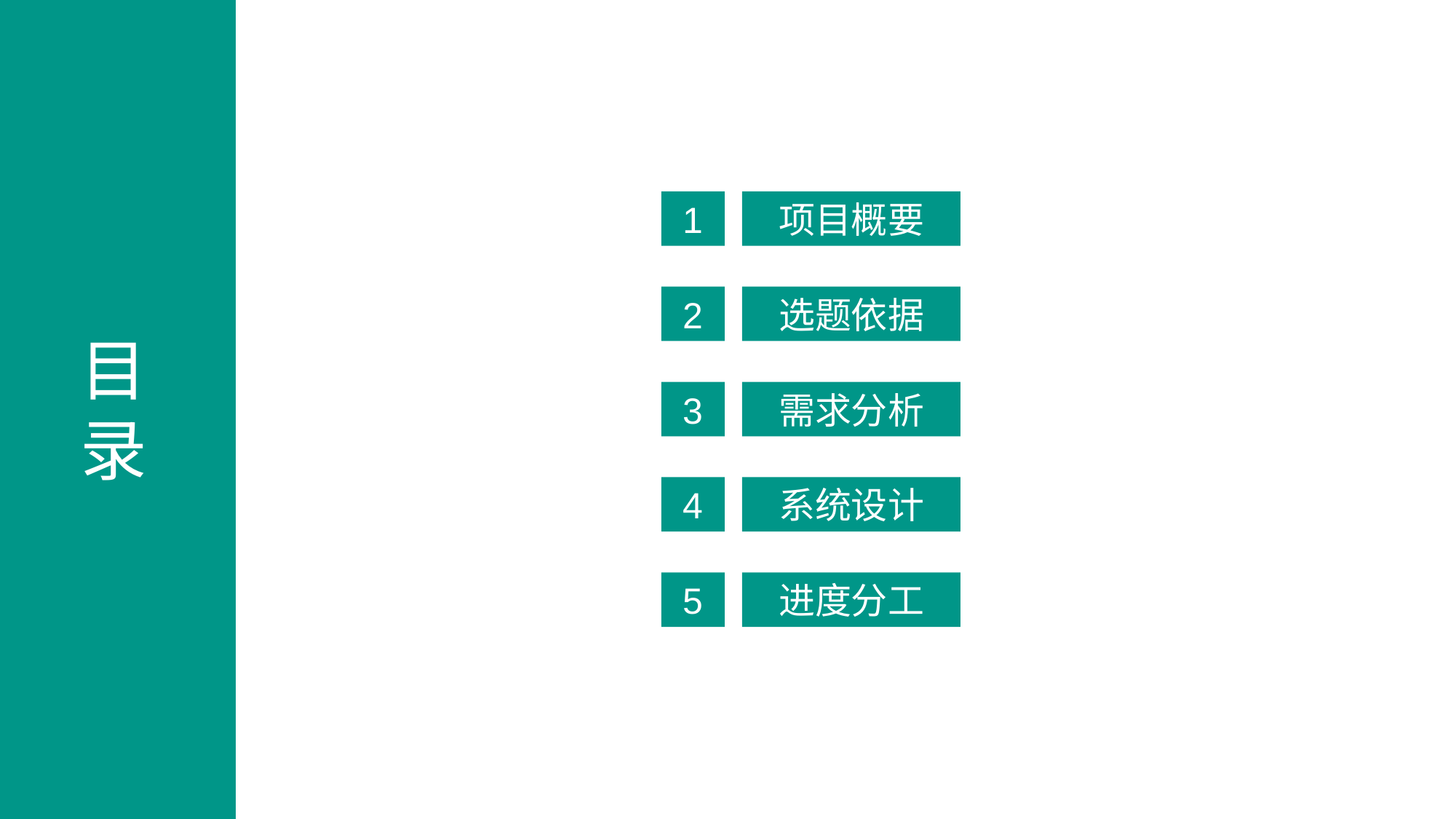

1
项目概要
2
选题依据
3
需求分析
4
系统设计
5
进度分工
目录